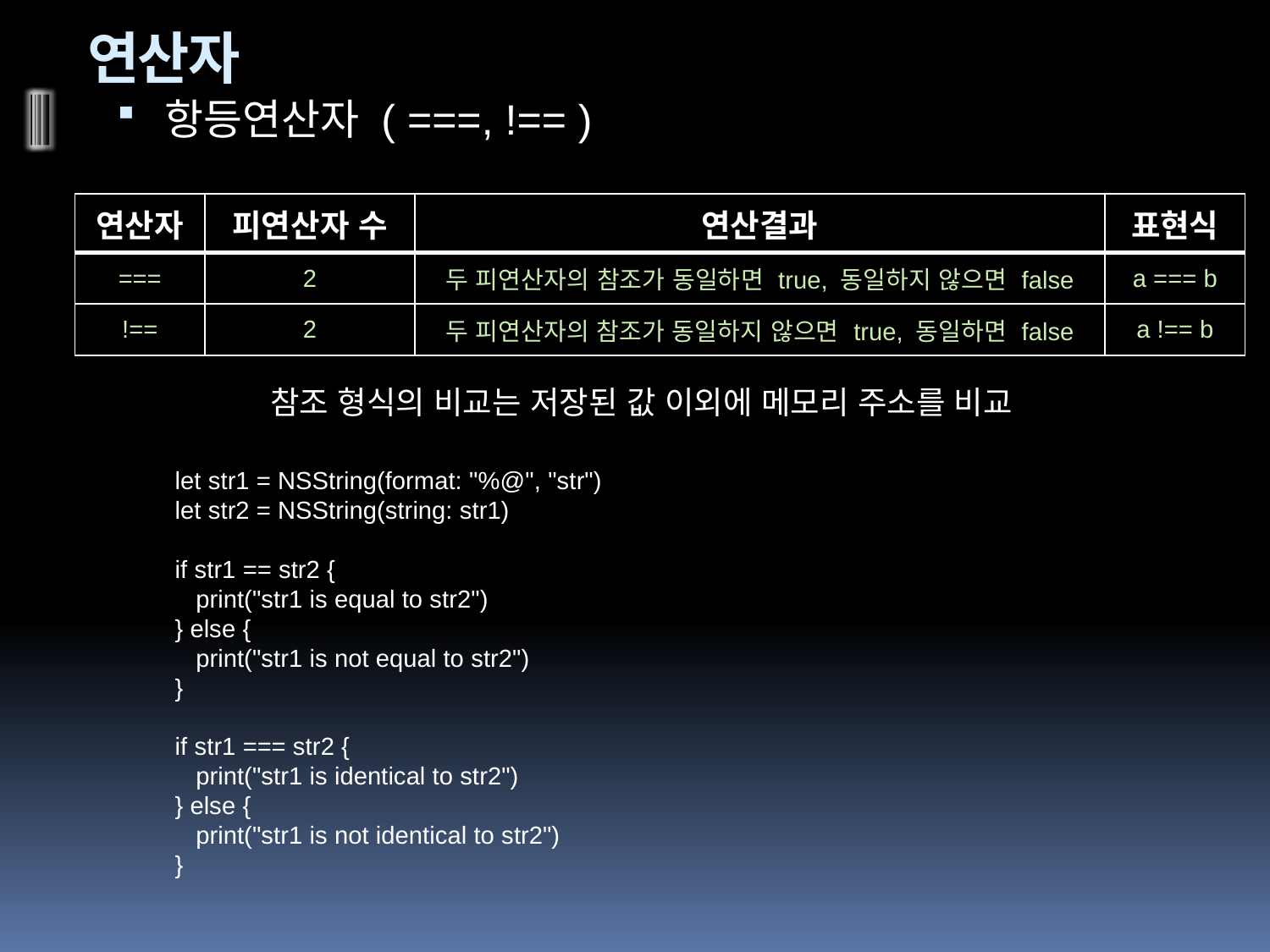

# 연산자
항등연산자 ( ===, !== )
| 연산자 | 피연산자 수 | 연산결과 | 표현식 |
| --- | --- | --- | --- |
| === | 2 | 두 피연산자의 참조가 동일하면 true, 동일하지 않으면 false | a === b |
| !== | 2 | 두 피연산자의 참조가 동일하지 않으면 true, 동일하면 false | a !== b |
참조 형식의 비교는 저장된 값 이외에 메모리 주소를 비교
let str1 = NSString(format: "%@", "str")
let str2 = NSString(string: str1)

if str1 == str2 {
   print("str1 is equal to str2")
} else {
   print("str1 is not equal to str2")
}

if str1 === str2 {
   print("str1 is identical to str2")
} else {
   print("str1 is not identical to str2")
}